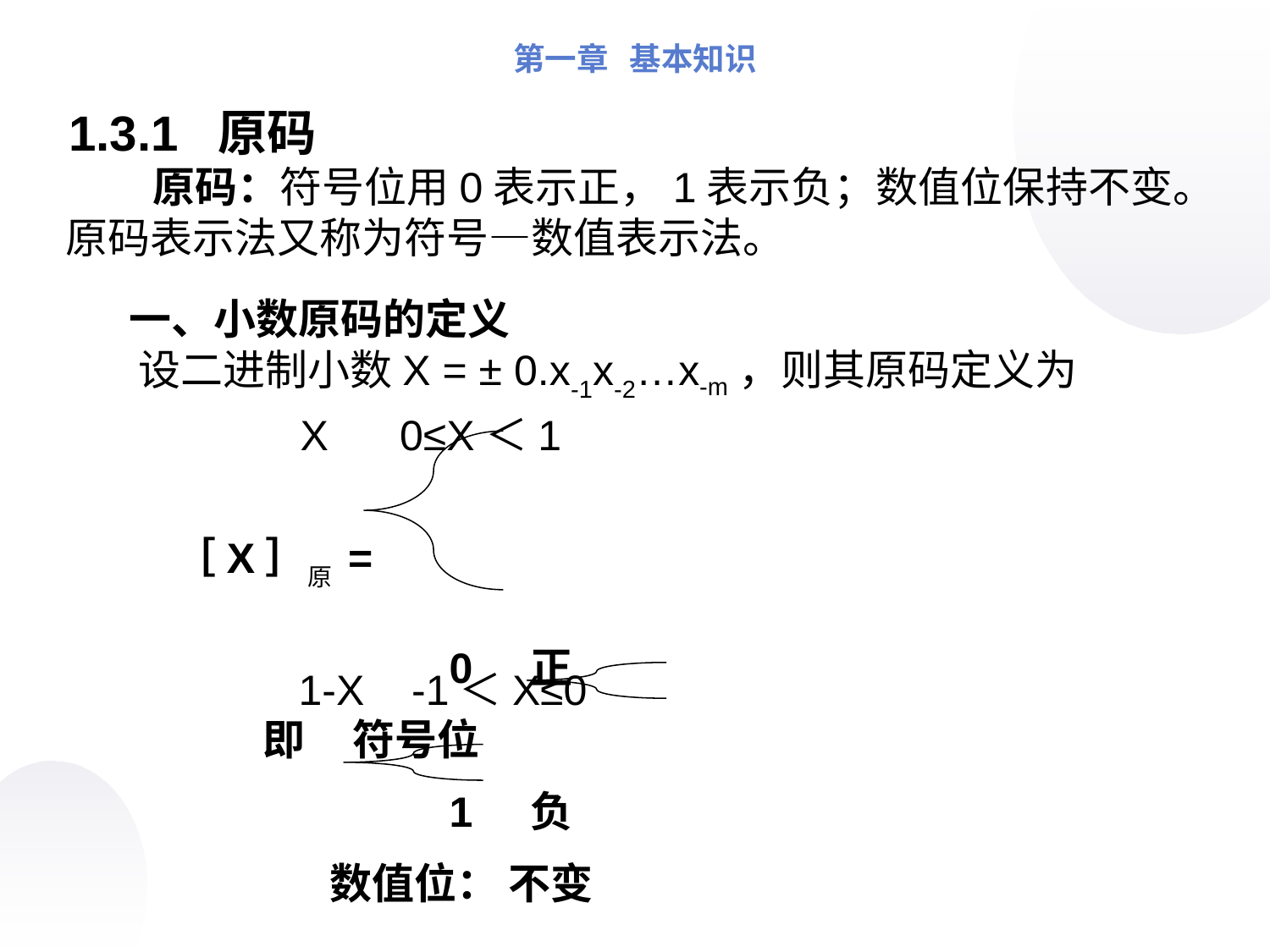

第一章   基本知识
 1.3.1  原码
        原码：符号位用0表示正，1表示负；数值位保持不变。原码表示法又称为符号—数值表示法。
一、小数原码的定义
 设二进制小数X = ± 0.x-1x-2…x-m，则其原码定义为
                 X      0≤X＜1
       ［X］原 =
                 1-X    -1＜X≤0

                   0    正
   即     符号位
                   1    负
          数值位： 不变

19